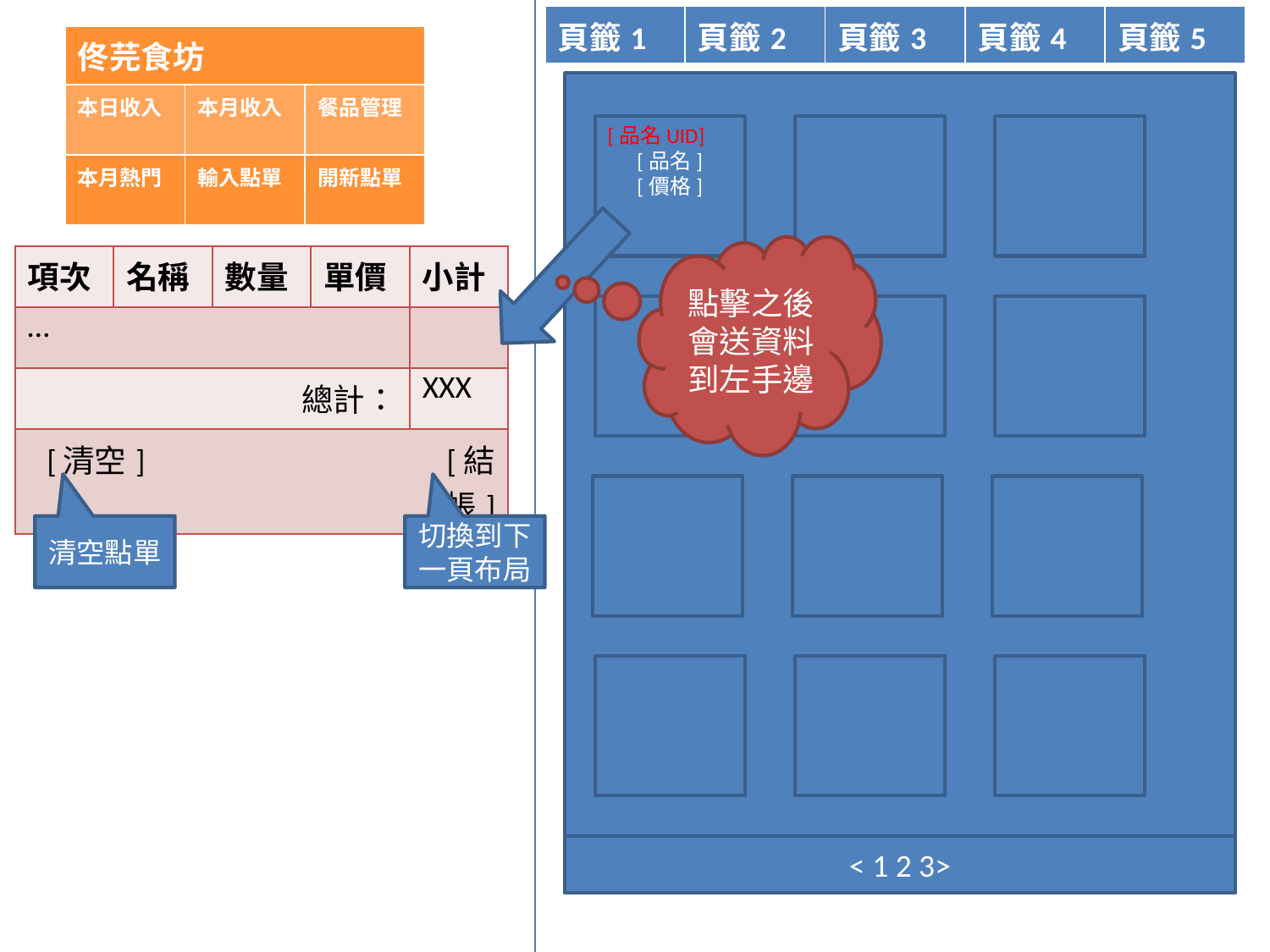

| 頁籤1 | 頁籤2 | 頁籤3 | 頁籤4 | 頁籤5 |
| --- | --- | --- | --- | --- |
| 佟芫食坊 |  |  |
| --- | --- | --- |
| 本日收入 | 本月收入 | 餐品管理 |
| 本月熱門 | 輸入點單 | 開新點單 |

[品名UID]
[品名]
[價格]

點擊之後會送資料到左手邊

| 項次 | 名稱 | 數量 | 單價 | 小計 |
| --- | --- | --- | --- | --- |
| … |  |  |  |  |
| 總計： |  |  |  | XXX |
| [清空] [結帳] |  |  |  |  |
清空點單
切換到下一頁布局
< 1 2 3>